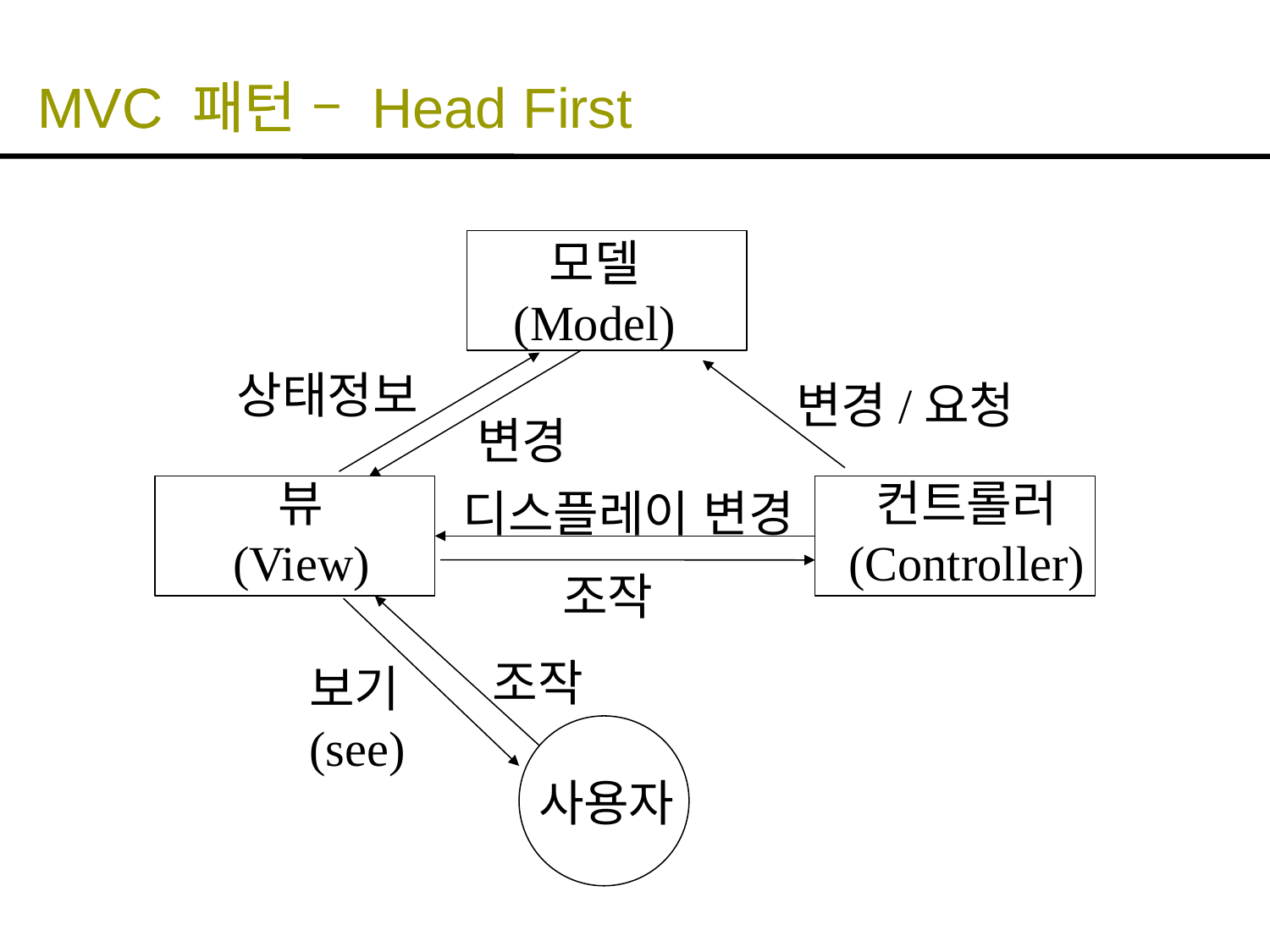

# MVC 패턴
MVC 패턴 – Head First

모델
(Model)

상태정보
변경/요청
변경
뷰
(View)

컨트롤러
(Controller)

디스플레이 변경
조작
조작
보기
(see)

사용자